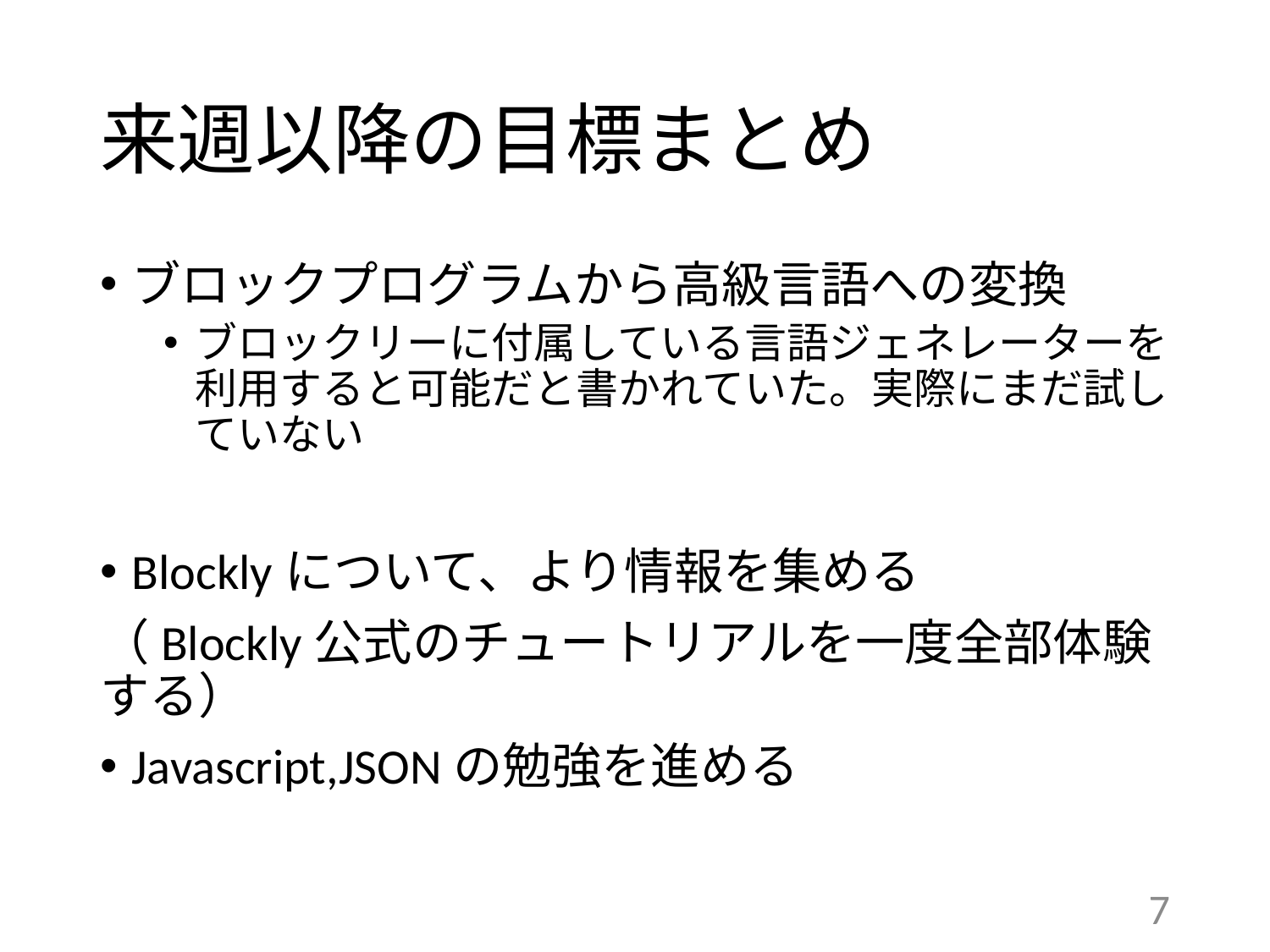

# 来週以降の目標まとめ
ブロックプログラムから高級言語への変換
ブロックリーに付属している言語ジェネレーターを利用すると可能だと書かれていた。実際にまだ試していない

Blocklyについて、より情報を集める
（Blockly公式のチュートリアルを一度全部体験する）
Javascript,JSONの勉強を進める
7